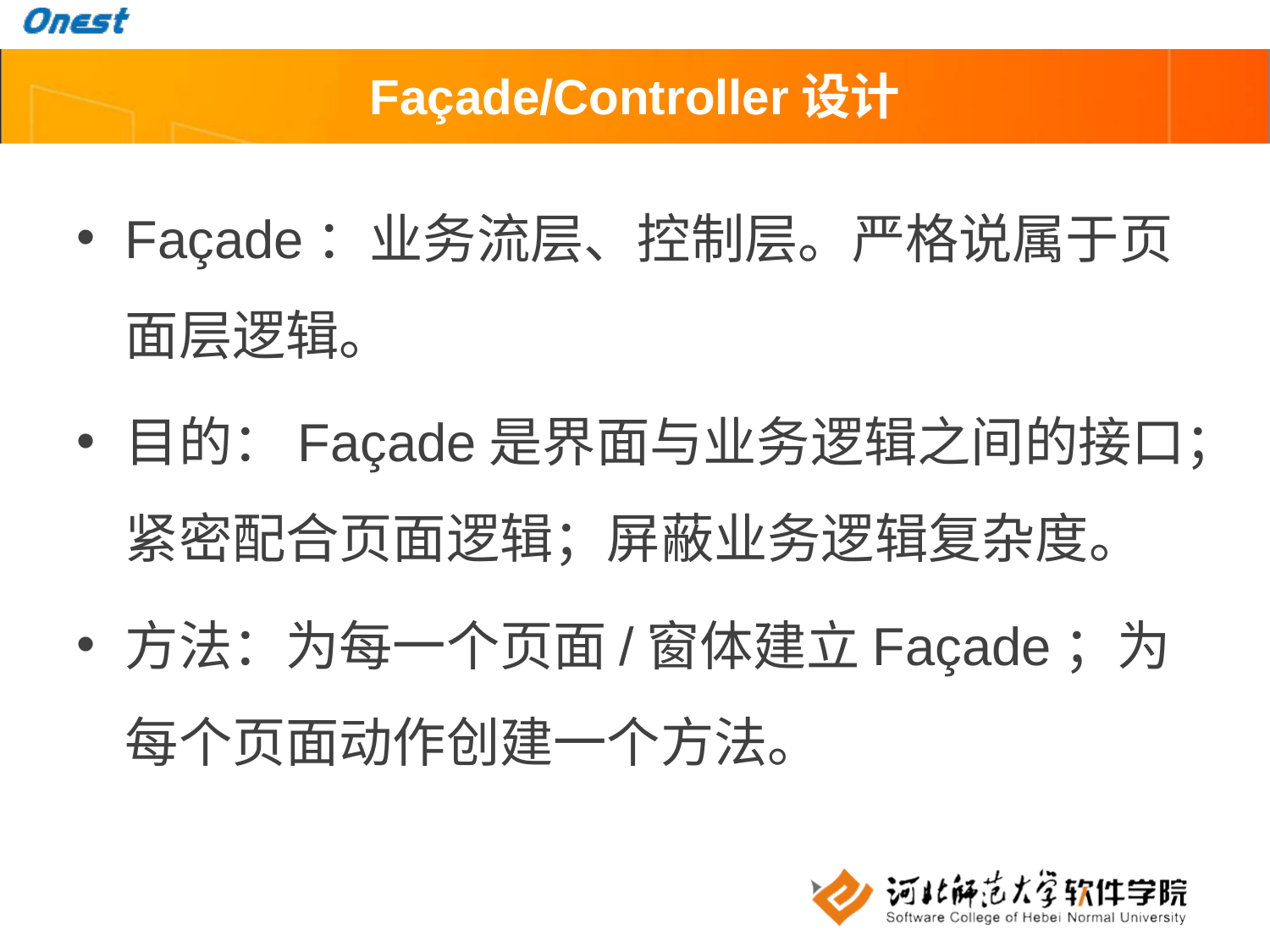

# Façade/Controller设计
Façade：业务流层、控制层。严格说属于页面层逻辑。
目的：Façade是界面与业务逻辑之间的接口；紧密配合页面逻辑；屏蔽业务逻辑复杂度。
方法：为每一个页面/窗体建立Façade；为每个页面动作创建一个方法。